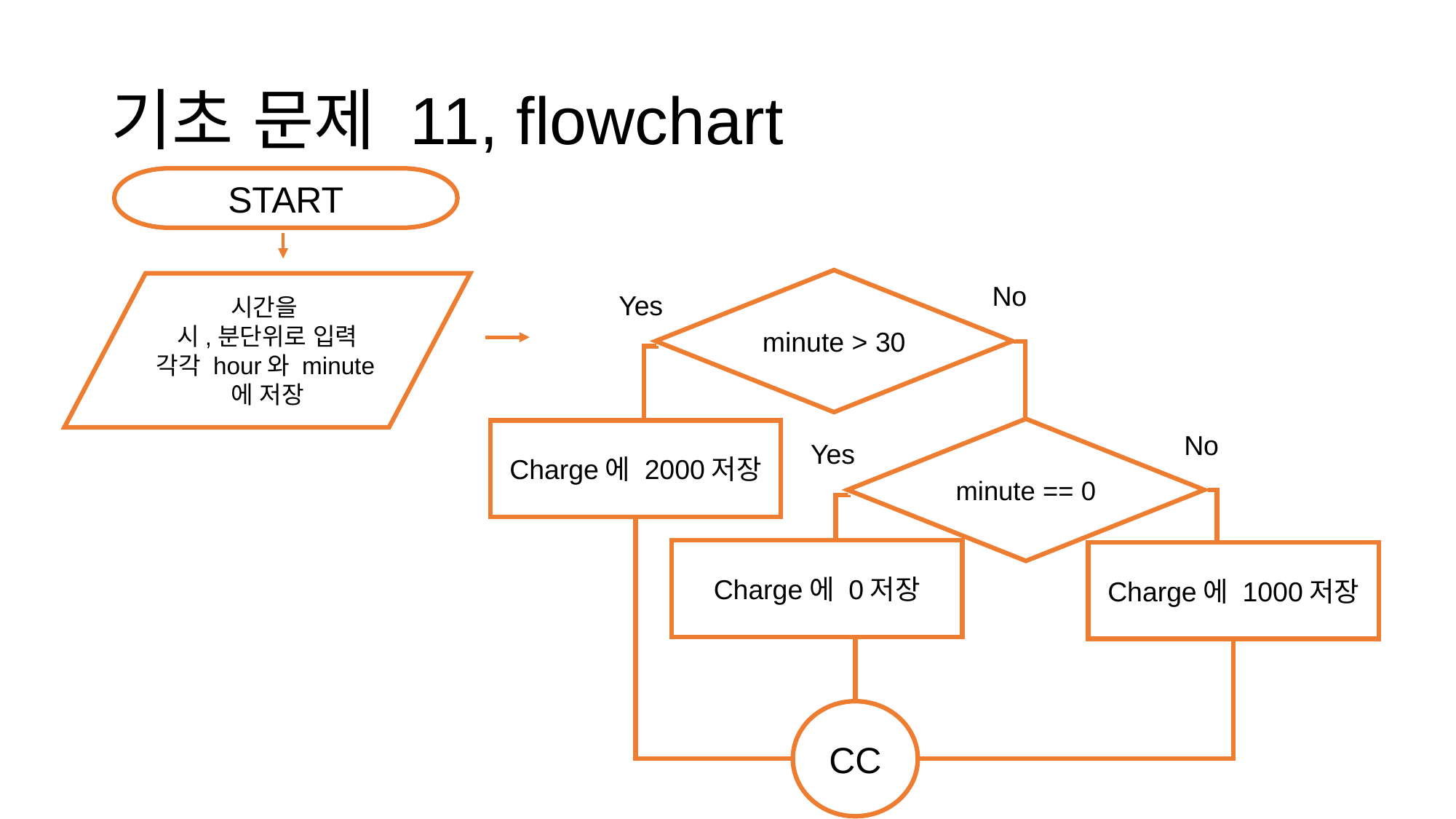

# 기초 문제 11, flowchart
START
시간을
시,분단위로 입력
각각 hour와 minute에 저장
minute > 30
No
Yes
minute == 0
Charge에 2000저장
No
Yes
Charge에 0저장
Charge에 1000저장
CC